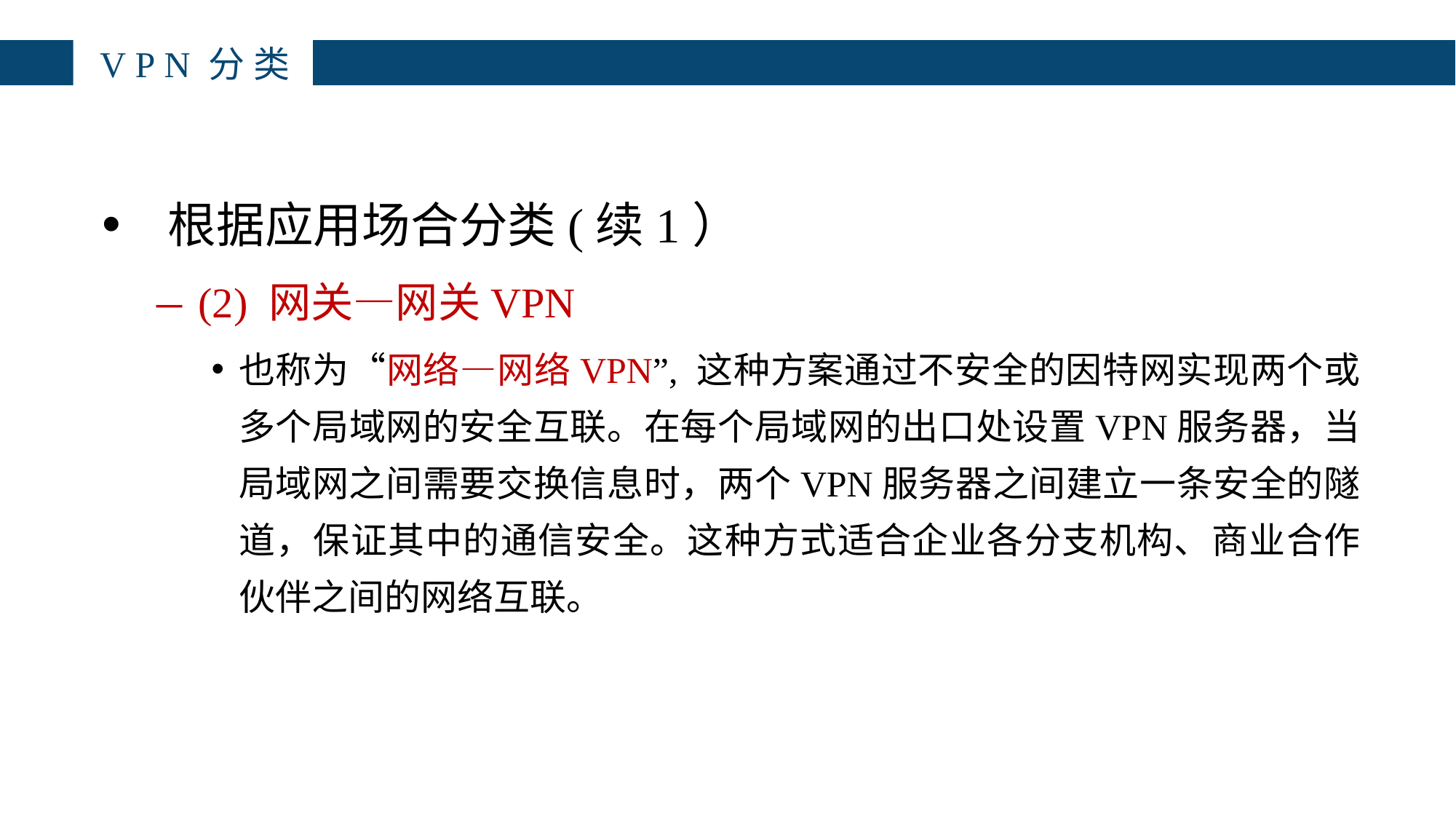

# VPN分类
 根据应用场合分类(续1）
(2) 网关—网关VPN
也称为“网络—网络VPN”, 这种方案通过不安全的因特网实现两个或 多个局域网的安全互联。在每个局域网的出口处设置VPN服务器，当局域网之间需要交换信息时，两个VPN服务器之间建立一条安全的隧道，保证其中的通信安全。这种方式适合企业各分支机构、商业合作 伙伴之间的网络互联。